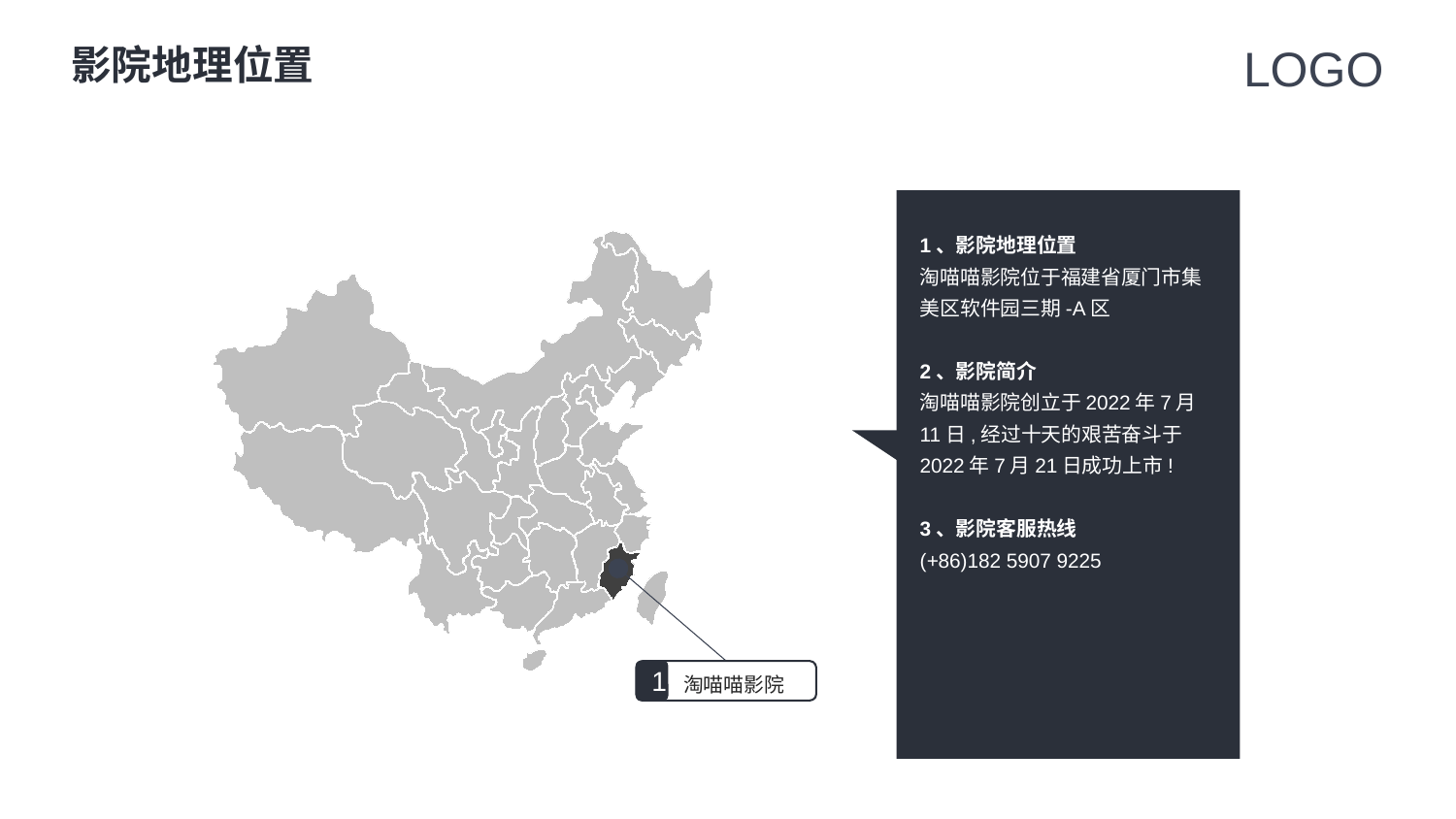

LOGO
影院地理位置
1、影院地理位置
淘喵喵影院位于福建省厦门市集美区软件园三期-A区

2、影院简介
淘喵喵影院创立于2022年7月11日,经过十天的艰苦奋斗于2022年7月21日成功上市!

3、影院客服热线
(+86)182 5907 9225

淘喵喵影院
1